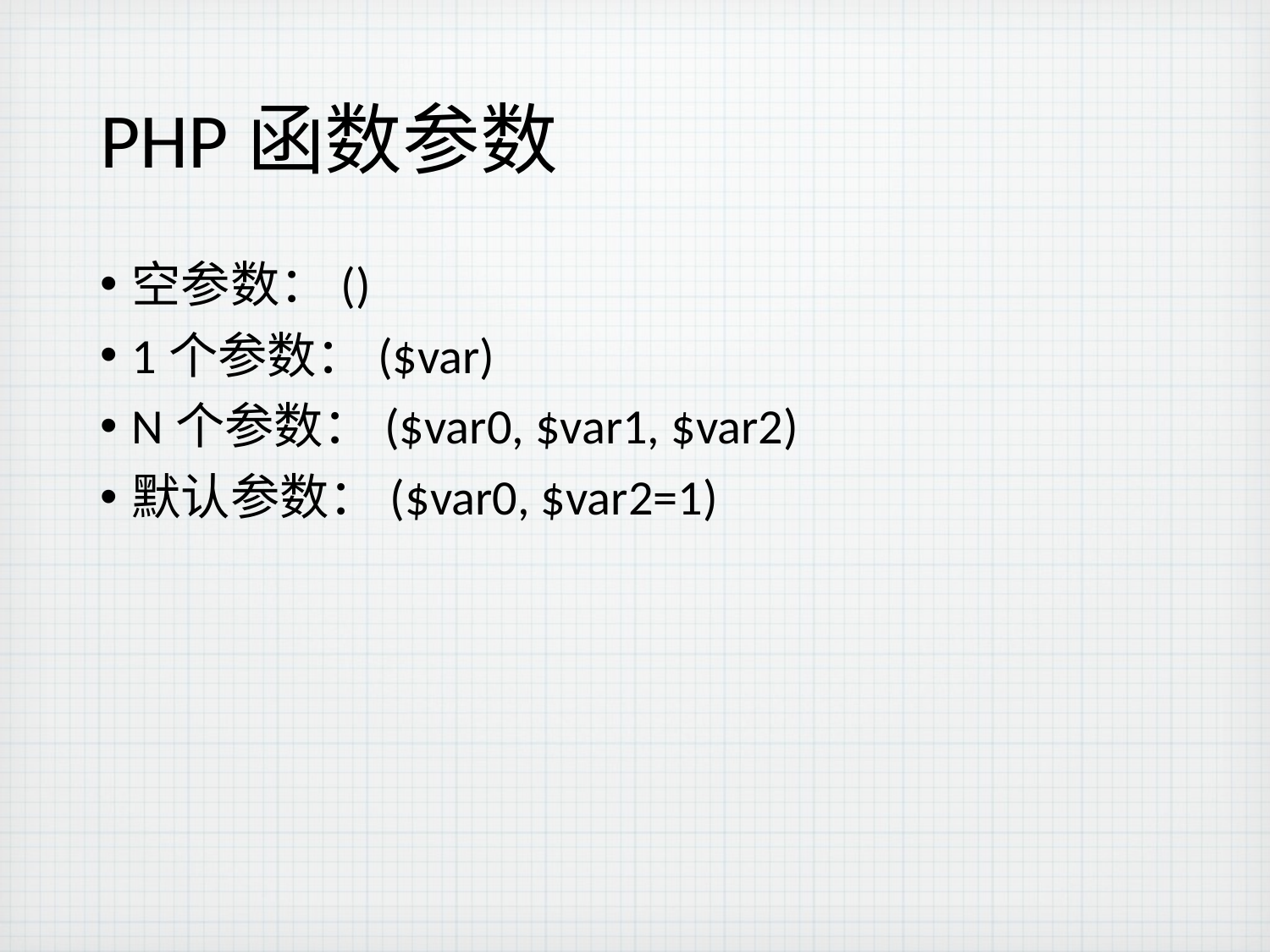

# PHP函数参数
空参数：()
1个参数：($var)
N个参数：($var0, $var1, $var2)
默认参数：($var0, $var2=1)